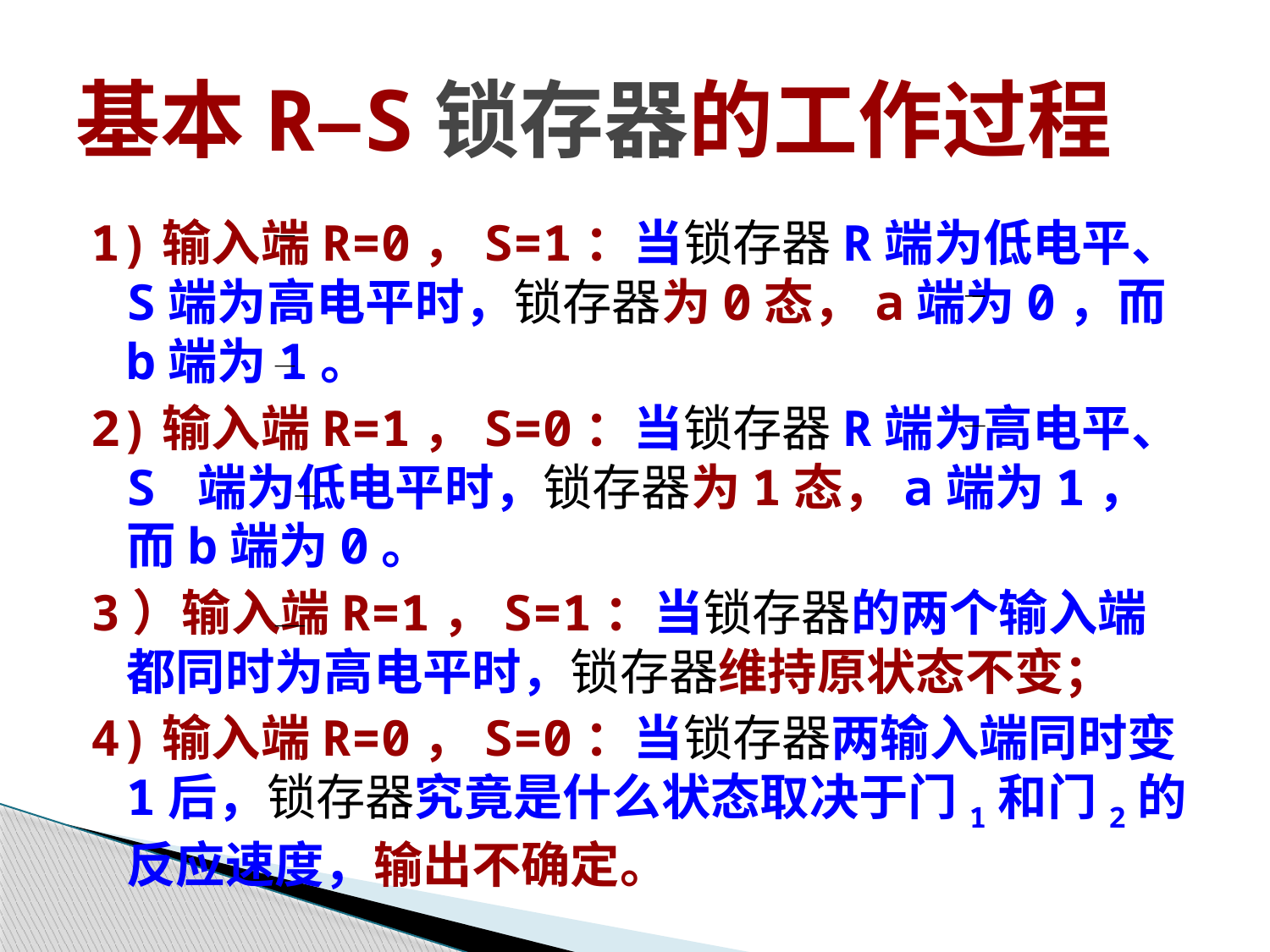

# 基本R–S锁存器的工作过程
1)输入端R=0，S=1：当锁存器R端为低电平、S端为高电平时，锁存器为0态，a端为0，而b端为1。
2)输入端R=1，S=0：当锁存器R端为高电平、S 端为低电平时，锁存器为1态，a端为1，而b端为0。
3）输入端R=1，S=1：当锁存器的两个输入端都同时为高电平时，锁存器维持原状态不变；
4)输入端R=0，S=0：当锁存器两输入端同时变1后，锁存器究竟是什么状态取决于门1和门2的反应速度，输出不确定。